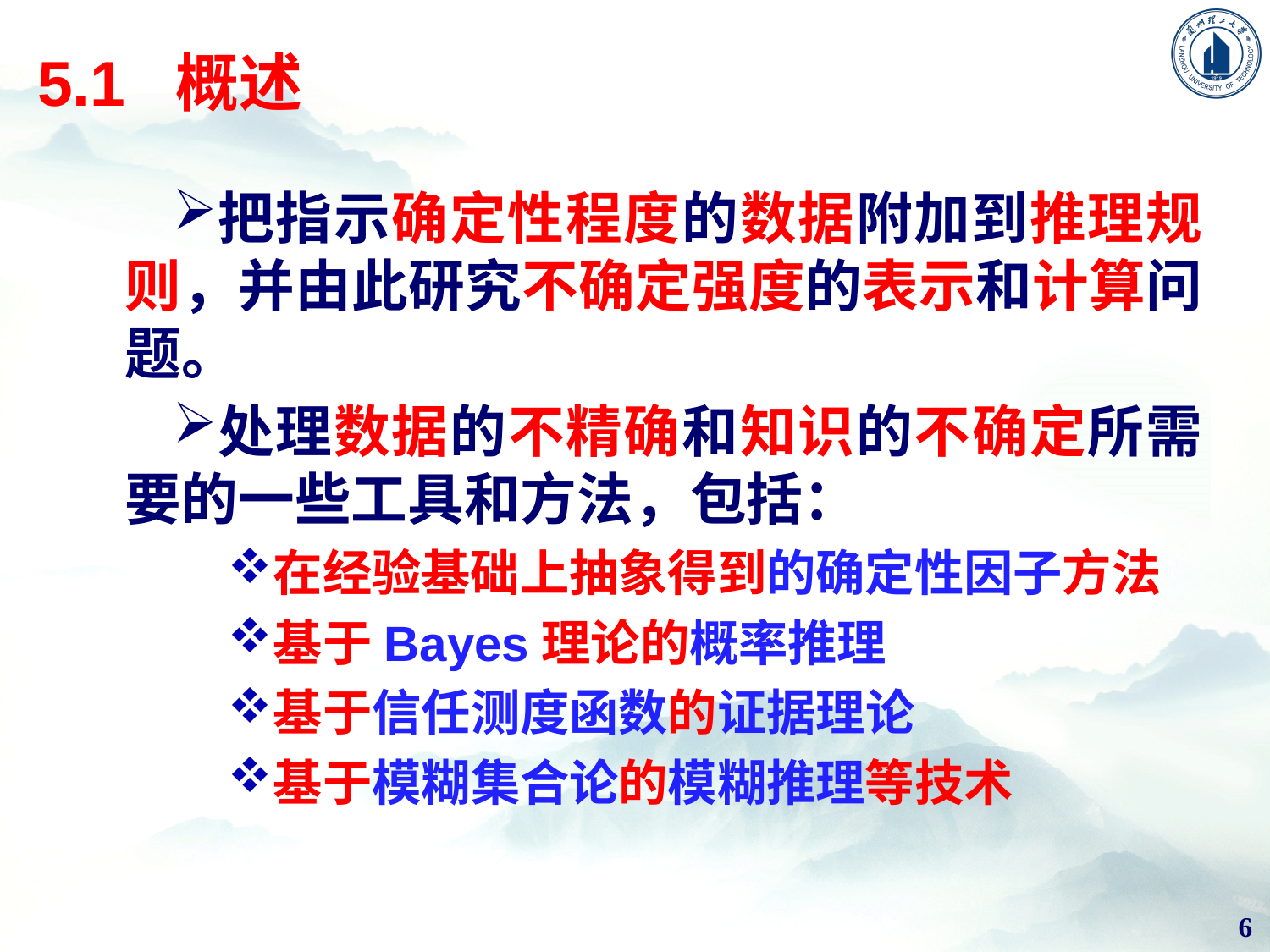

# 5.1  概述
把指示确定性程度的数据附加到推理规则，并由此研究不确定强度的表示和计算问题。
处理数据的不精确和知识的不确定所需要的一些工具和方法，包括：
在经验基础上抽象得到的确定性因子方法
基于Bayes理论的概率推理
基于信任测度函数的证据理论
基于模糊集合论的模糊推理等技术
6